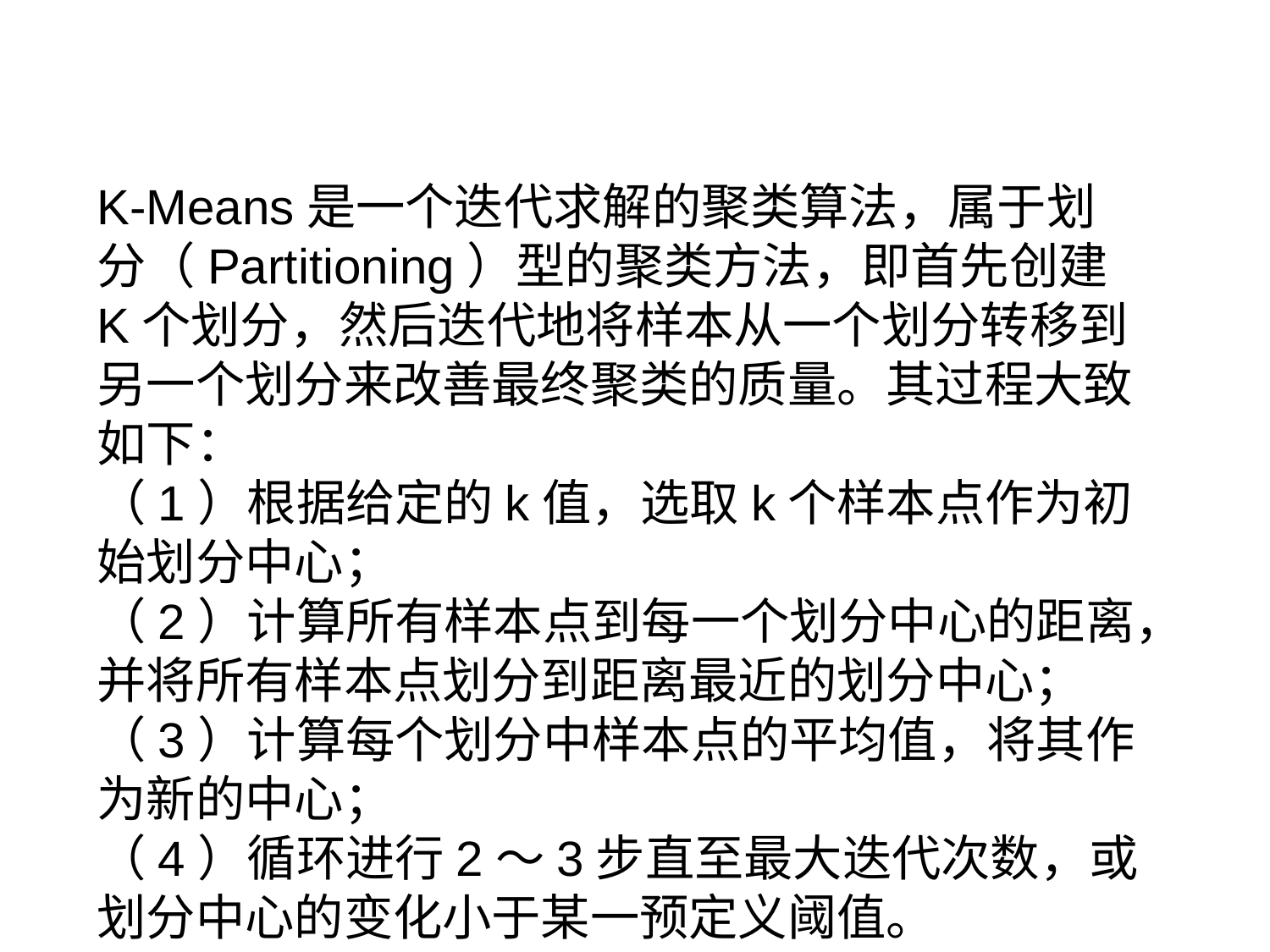

9.8.1 K-Means 聚类算法
K-Means是一个迭代求解的聚类算法，属于划分（Partitioning）型的聚类方法，即首先创建K个划分，然后迭代地将样本从一个划分转移到另一个划分来改善最终聚类的质量。其过程大致如下：
（1）根据给定的k值，选取k个样本点作为初始划分中心；
（2）计算所有样本点到每一个划分中心的距离，并将所有样本点划分到距离最近的划分中心；
（3）计算每个划分中样本点的平均值，将其作为新的中心；
（4）循环进行2～3步直至最大迭代次数，或划分中心的变化小于某一预定义阈值。